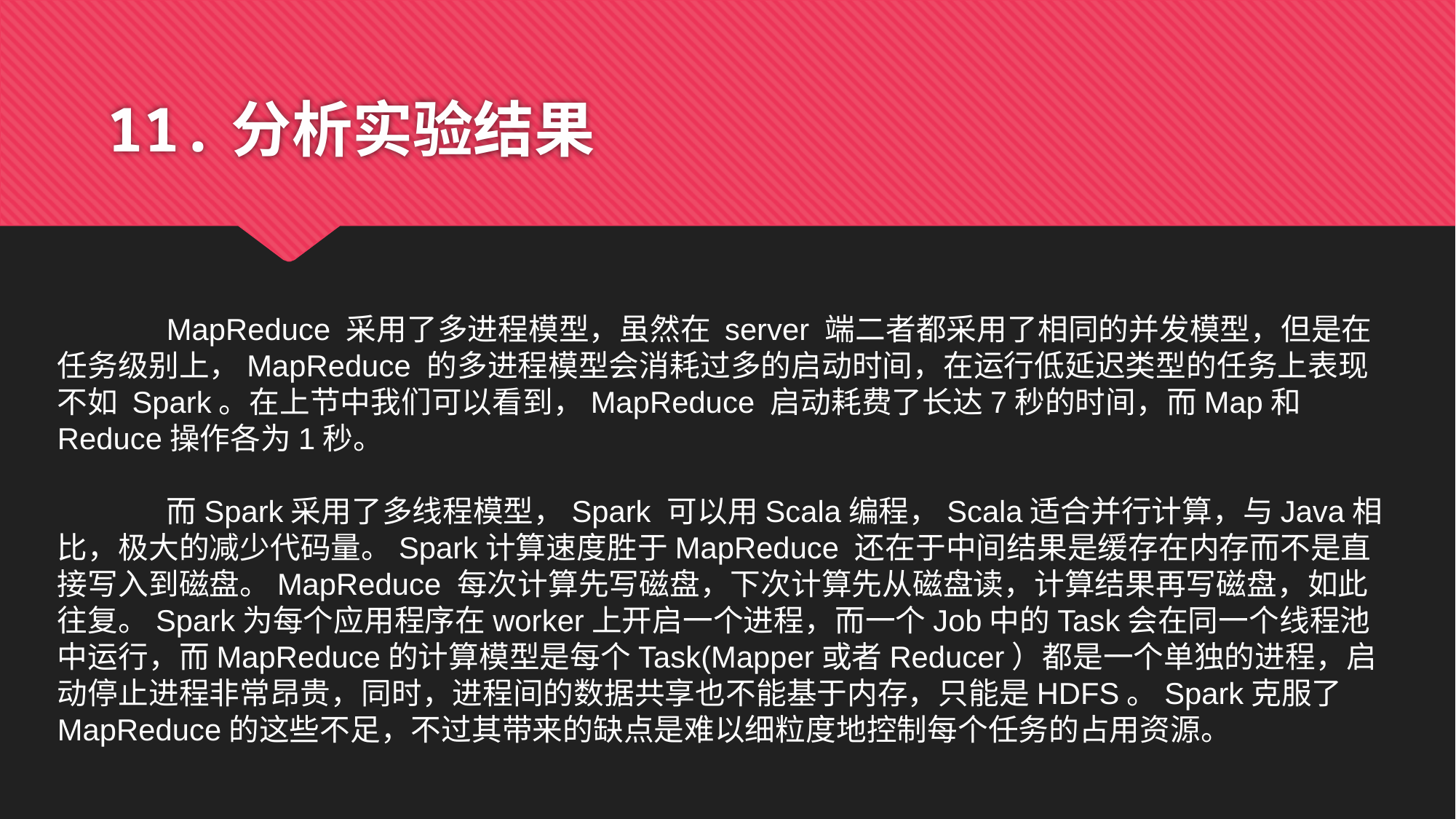

# 11.分析实验结果
	MapReduce 采用了多进程模型，虽然在 server 端二者都采用了相同的并发模型，但是在任务级别上，MapReduce 的多进程模型会消耗过多的启动时间，在运行低延迟类型的任务上表现不如 Spark。在上节中我们可以看到，MapReduce 启动耗费了长达7秒的时间，而Map和Reduce操作各为1秒。

	而Spark采用了多线程模型，Spark 可以用Scala编程，Scala适合并行计算，与Java相比，极大的减少代码量。Spark计算速度胜于MapReduce 还在于中间结果是缓存在内存而不是直接写入到磁盘。MapReduce 每次计算先写磁盘，下次计算先从磁盘读，计算结果再写磁盘，如此往复。Spark为每个应用程序在worker上开启一个进程，而一个Job中的Task会在同一个线程池中运行，而MapReduce的计算模型是每个Task(Mapper或者Reducer）都是一个单独的进程，启动停止进程非常昂贵，同时，进程间的数据共享也不能基于内存，只能是HDFS。Spark克服了MapReduce的这些不足，不过其带来的缺点是难以细粒度地控制每个任务的占用资源。